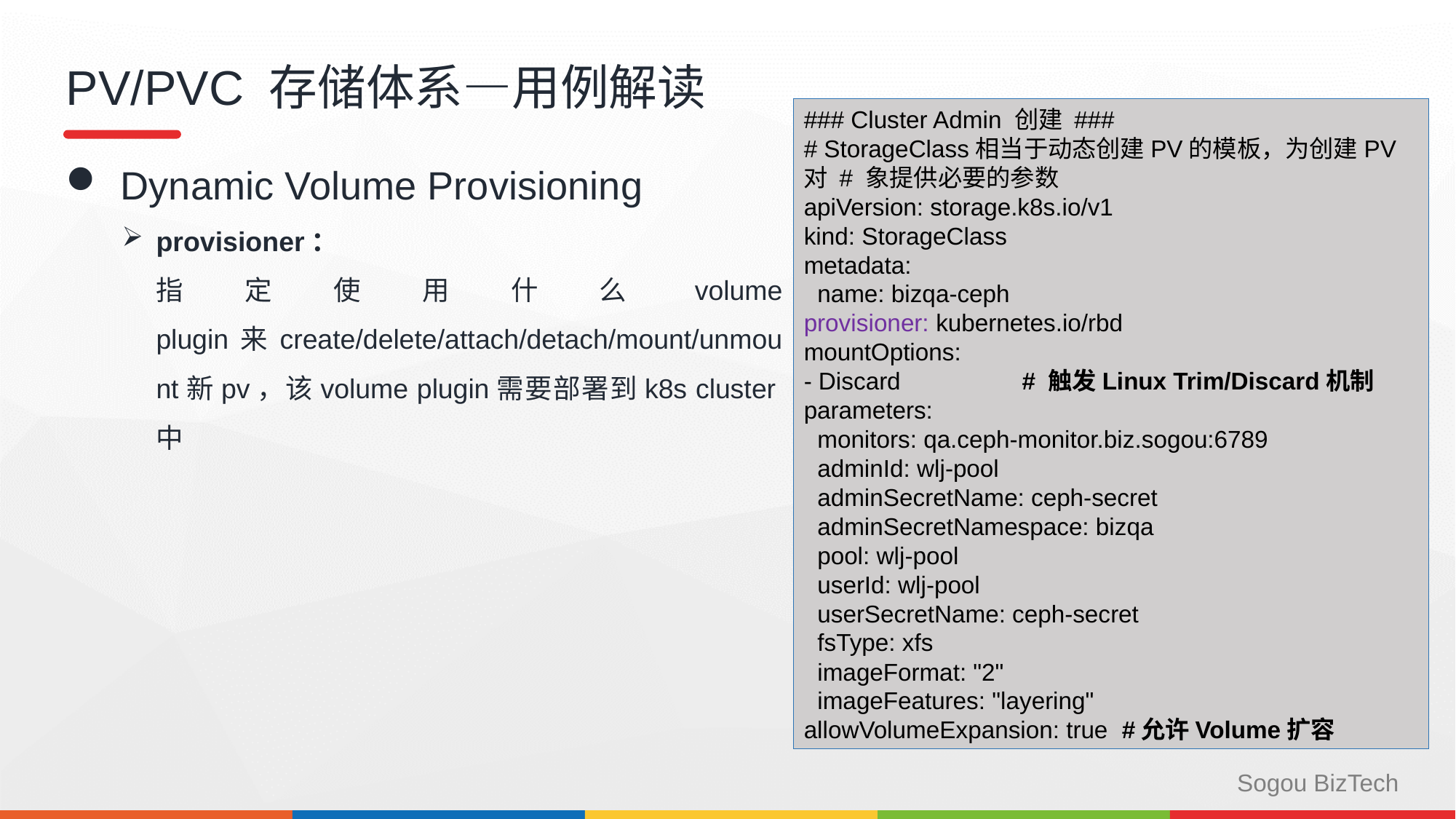

# PV/PVC 存储体系—用例解读
### Cluster Admin 创建 ###
# StorageClass相当于动态创建PV的模板，为创建PV对 # 象提供必要的参数
apiVersion: storage.k8s.io/v1
kind: StorageClass
metadata:
  name: bizqa-ceph
provisioner: kubernetes.io/rbd
mountOptions:
- Discard                  # 触发Linux Trim/Discard机制
parameters:
  monitors: qa.ceph-monitor.biz.sogou:6789
  adminId: wlj-pool
  adminSecretName: ceph-secret
  adminSecretNamespace: bizqa
  pool: wlj-pool
  userId: wlj-pool
  userSecretName: ceph-secret
  fsType: xfs
  imageFormat: "2"
  imageFeatures: "layering"
allowVolumeExpansion: true  #允许Volume扩容

Dynamic Volume Provisioning
provisioner：
指定使用什么volume plugin来create/delete/attach/detach/mount/unmount新pv，该volume plugin需要部署到k8s cluster中
Sogou BizTech